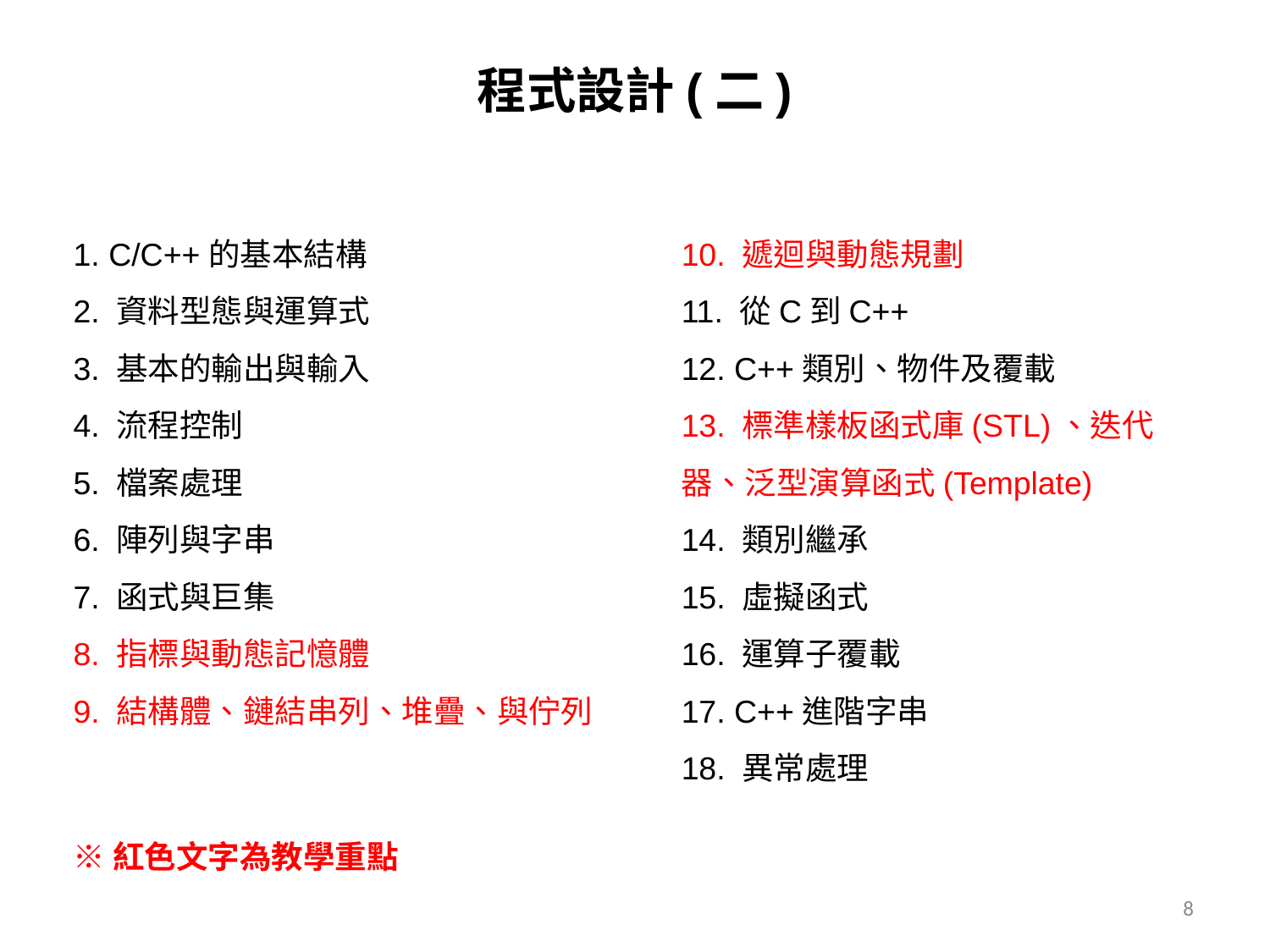

程式設計(二)
1. C/C++的基本結構
2. 資料型態與運算式
3. 基本的輸出與輸入
4. 流程控制
5. 檔案處理
6. 陣列與字串
7. 函式與巨集
8. 指標與動態記憶體
9. 結構體、鏈結串列、堆疊、與佇列
10. 遞迴與動態規劃
11. 從C到C++
12. C++類別、物件及覆載
13. 標準樣板函式庫(STL)、迭代器、泛型演算函式(Template)
14. 類別繼承
15. 虛擬函式
16. 運算子覆載
17. C++進階字串
18. 異常處理
※紅色文字為教學重點
8